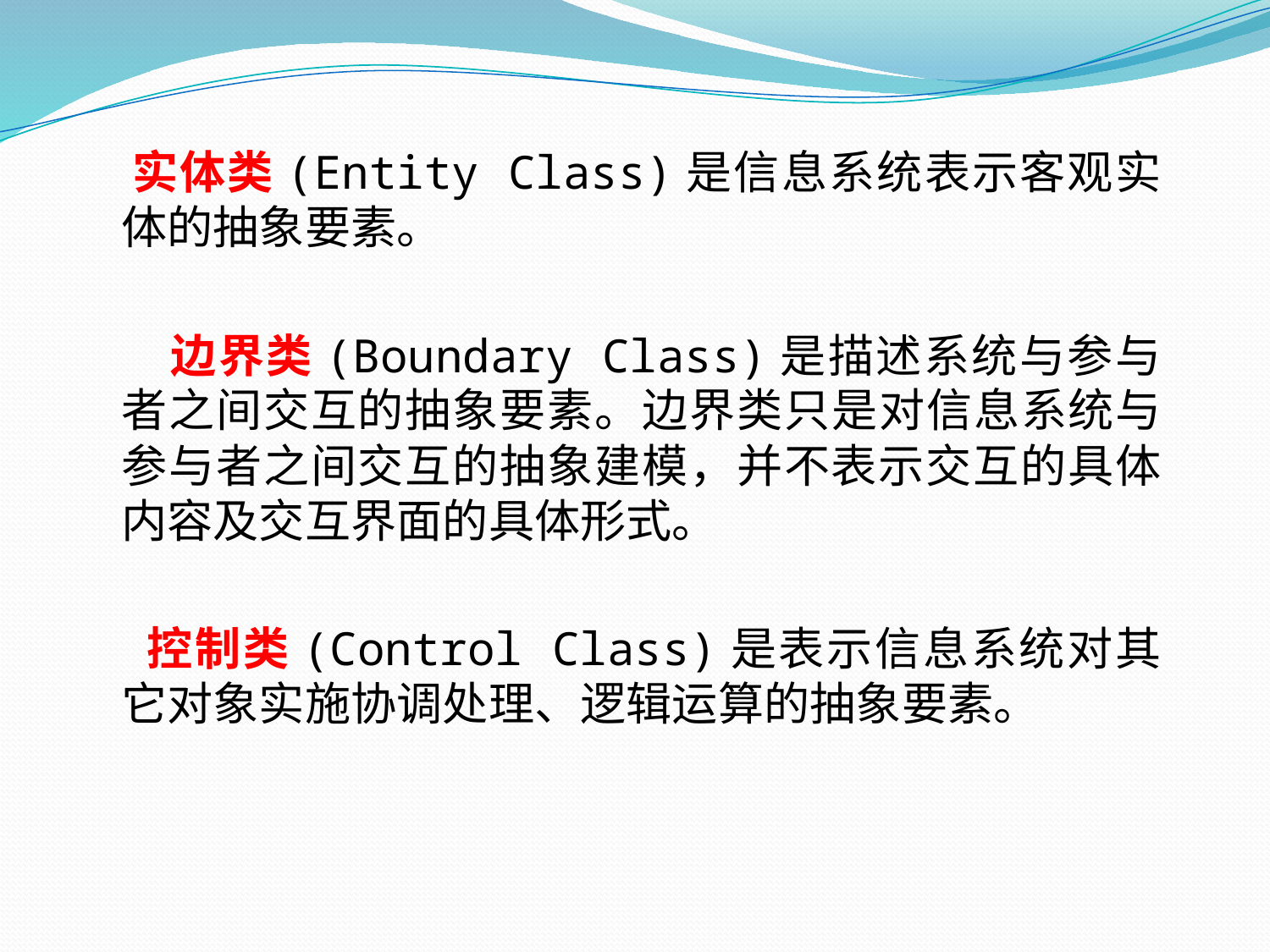

实体类(Entity Class)是信息系统表示客观实体的抽象要素。

      边界类(Boundary Class)是描述系统与参与者之间交互的抽象要素。边界类只是对信息系统与参与者之间交互的抽象建模，并不表示交互的具体内容及交互界面的具体形式。

    控制类(Control Class)是表示信息系统对其它对象实施协调处理、逻辑运算的抽象要素。